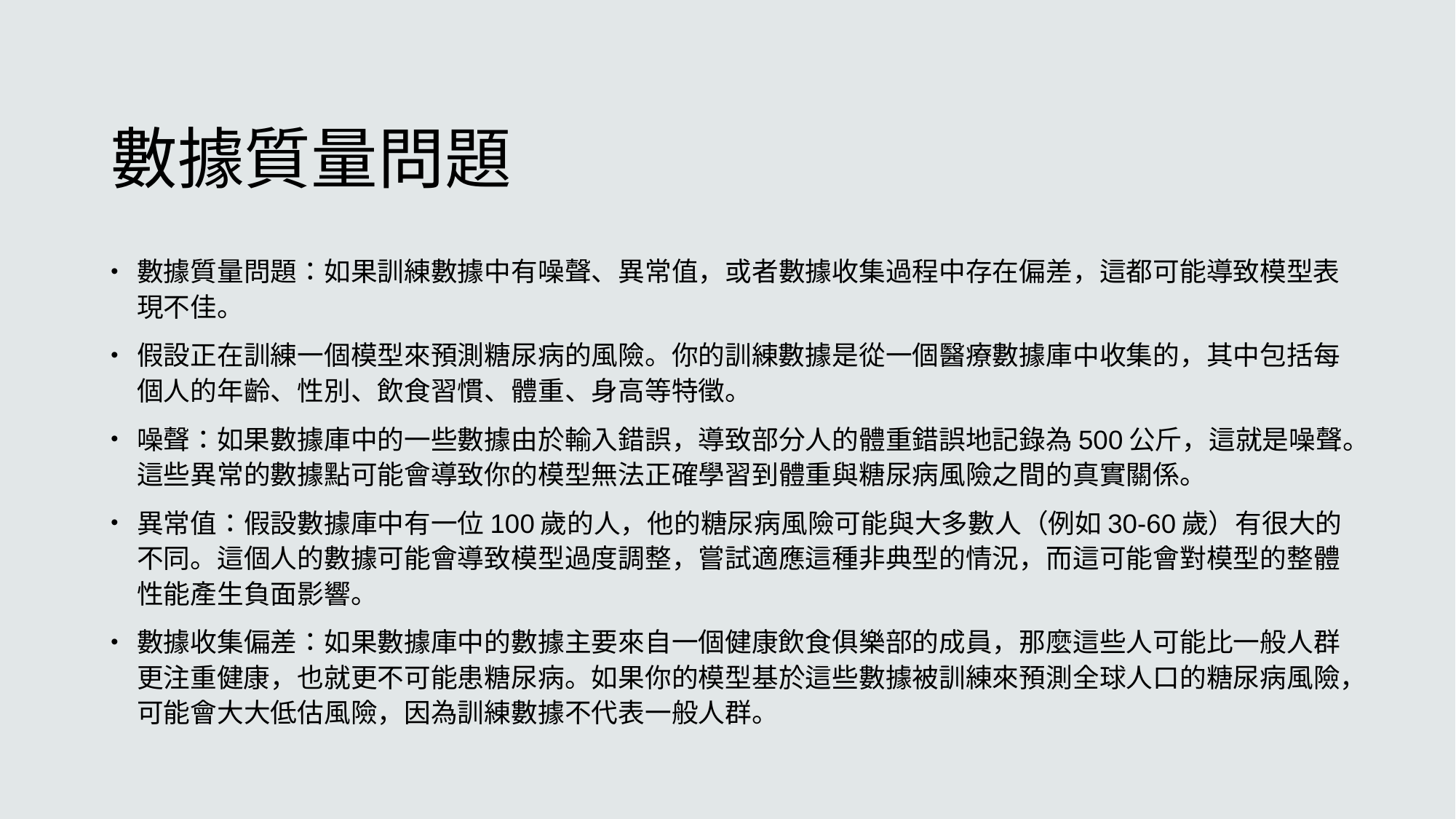

# 數據質量問題
數據質量問題：如果訓練數據中有噪聲、異常值，或者數據收集過程中存在偏差，這都可能導致模型表現不佳。
假設正在訓練一個模型來預測糖尿病的風險。你的訓練數據是從一個醫療數據庫中收集的，其中包括每個人的年齡、性別、飲食習慣、體重、身高等特徵。
噪聲：如果數據庫中的一些數據由於輸入錯誤，導致部分人的體重錯誤地記錄為500公斤，這就是噪聲。這些異常的數據點可能會導致你的模型無法正確學習到體重與糖尿病風險之間的真實關係。
異常值：假設數據庫中有一位100歲的人，他的糖尿病風險可能與大多數人（例如30-60歲）有很大的不同。這個人的數據可能會導致模型過度調整，嘗試適應這種非典型的情況，而這可能會對模型的整體性能產生負面影響。
數據收集偏差：如果數據庫中的數據主要來自一個健康飲食俱樂部的成員，那麼這些人可能比一般人群更注重健康，也就更不可能患糖尿病。如果你的模型基於這些數據被訓練來預測全球人口的糖尿病風險，可能會大大低估風險，因為訓練數據不代表一般人群。